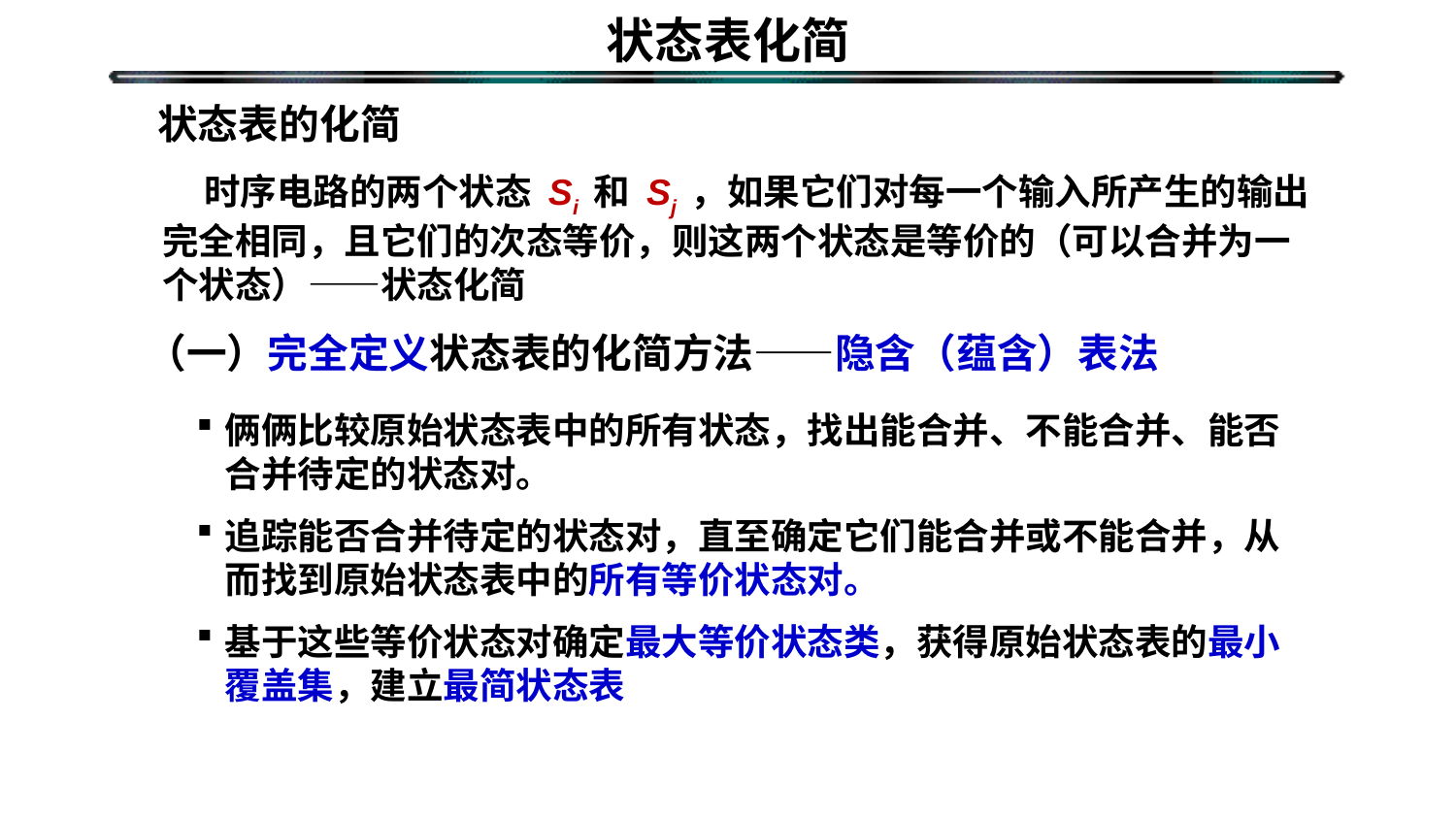

# 状态表化简
状态表的化简
    时序电路的两个状态 Si 和 Sj ，如果它们对每一个输入所产生的输出完全相同，且它们的次态等价，则这两个状态是等价的（可以合并为一个状态）——状态化简
（一）完全定义状态表的化简方法——隐含（蕴含）表法
俩俩比较原始状态表中的所有状态，找出能合并、不能合并、能否合并待定的状态对。
追踪能否合并待定的状态对，直至确定它们能合并或不能合并，从而找到原始状态表中的所有等价状态对。
基于这些等价状态对确定最大等价状态类，获得原始状态表的最小覆盖集，建立最简状态表
33